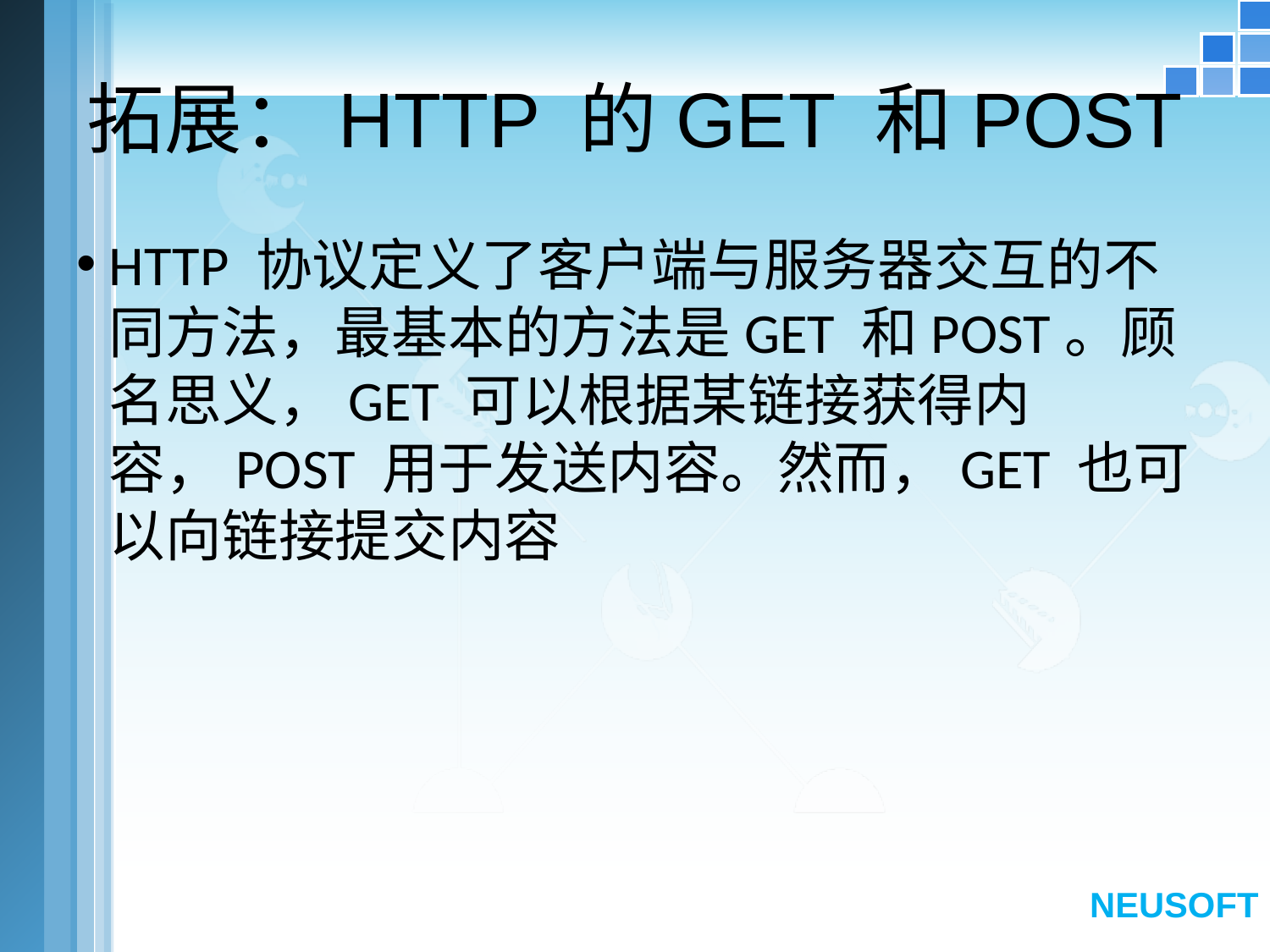

# 拓展：HTTP 的GET 和POST
HTTP 协议定义了客户端与服务器交互的不同方法，最基本的方法是GET 和POST。顾名思义，GET 可以根据某链接获得内容，POST 用于发送内容。然而，GET 也可以向链接提交内容